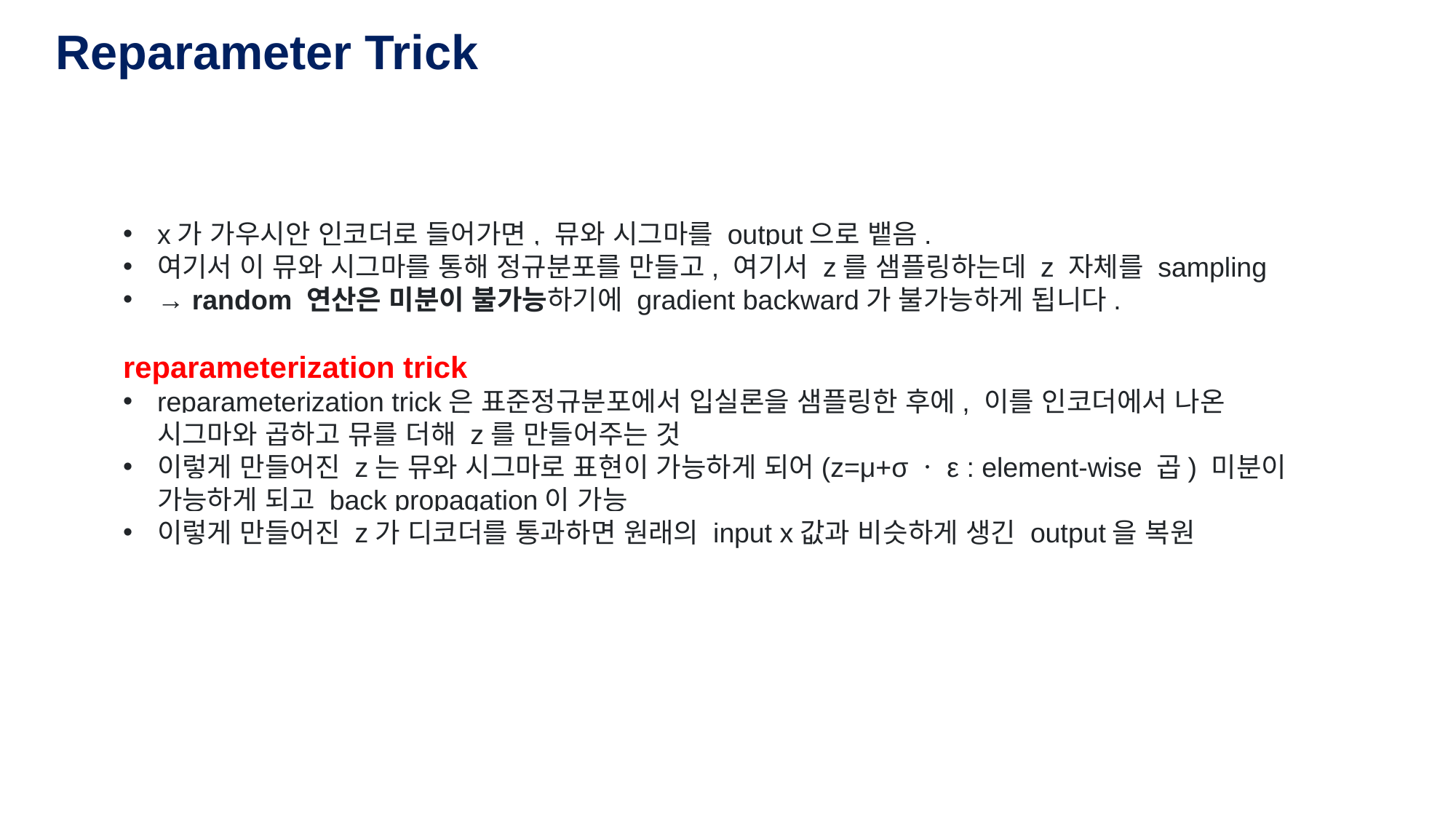

Reparameter Trick
x가 가우시안 인코더로 들어가면, 뮤와 시그마를 output으로 뱉음.
여기서 이 뮤와 시그마를 통해 정규분포를 만들고, 여기서 z를 샘플링하는데 z 자체를 sampling
→ random 연산은 미분이 불가능하기에 gradient backward가 불가능하게 됩니다.

reparameterization trick
reparameterization trick은 표준정규분포에서 입실론을 샘플링한 후에, 이를 인코더에서 나온 시그마와 곱하고 뮤를 더해 z를 만들어주는 것
이렇게 만들어진 z는 뮤와 시그마로 표현이 가능하게 되어(z=μ+σㆍε : element-wise 곱) 미분이 가능하게 되고 back propagation이 가능
이렇게 만들어진 z가 디코더를 통과하면 원래의 input x값과 비슷하게 생긴 output을 복원